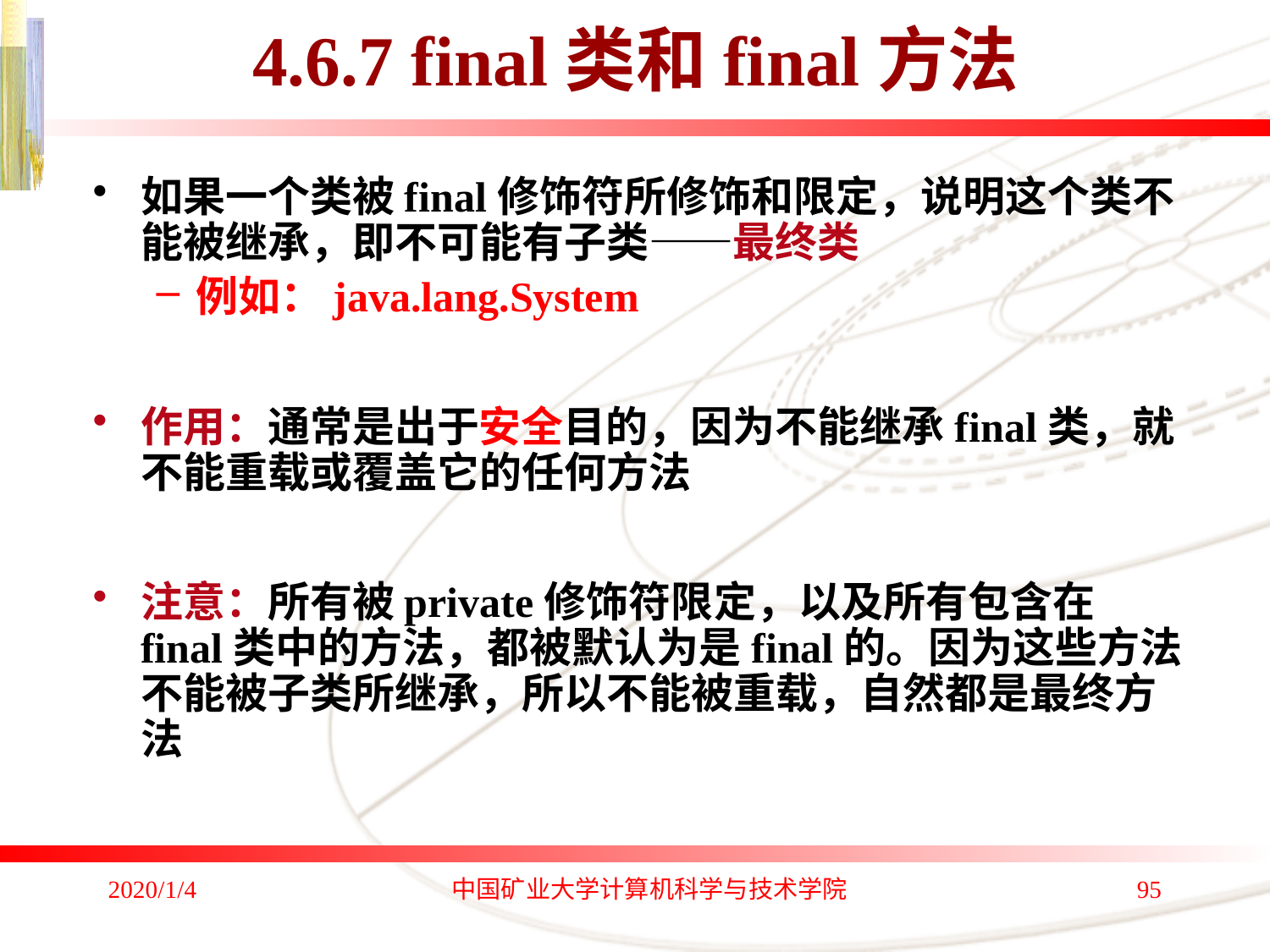

# 4.6.7 final类和final方法
如果一个类被final修饰符所修饰和限定，说明这个类不能被继承，即不可能有子类——最终类
例如：java.lang.System

作用：通常是出于安全目的，因为不能继承final类，就不能重载或覆盖它的任何方法

注意：所有被private修饰符限定，以及所有包含在final类中的方法，都被默认为是final的。因为这些方法不能被子类所继承，所以不能被重载，自然都是最终方法

2020/1/4
中国矿业大学计算机科学与技术学院
95